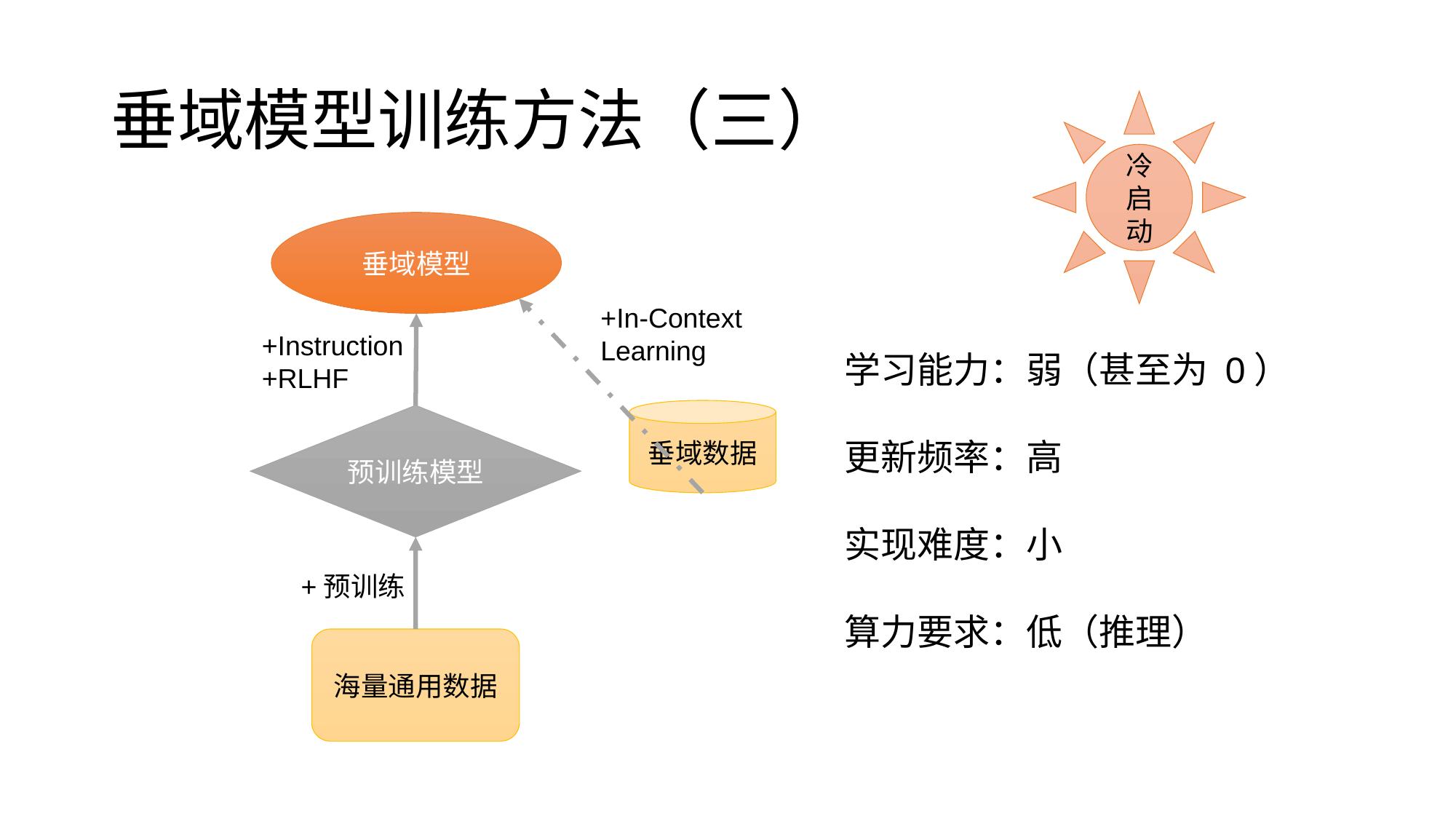

# 垂域模型训练方法（三）
冷启动
垂域模型
+In-Context
Learning
学习能力：弱（甚至为 0）
更新频率：高
实现难度：小
算力要求：低（推理）
+Instruction
+RLHF
垂域数据
预训练模型
+预训练
海量通用数据